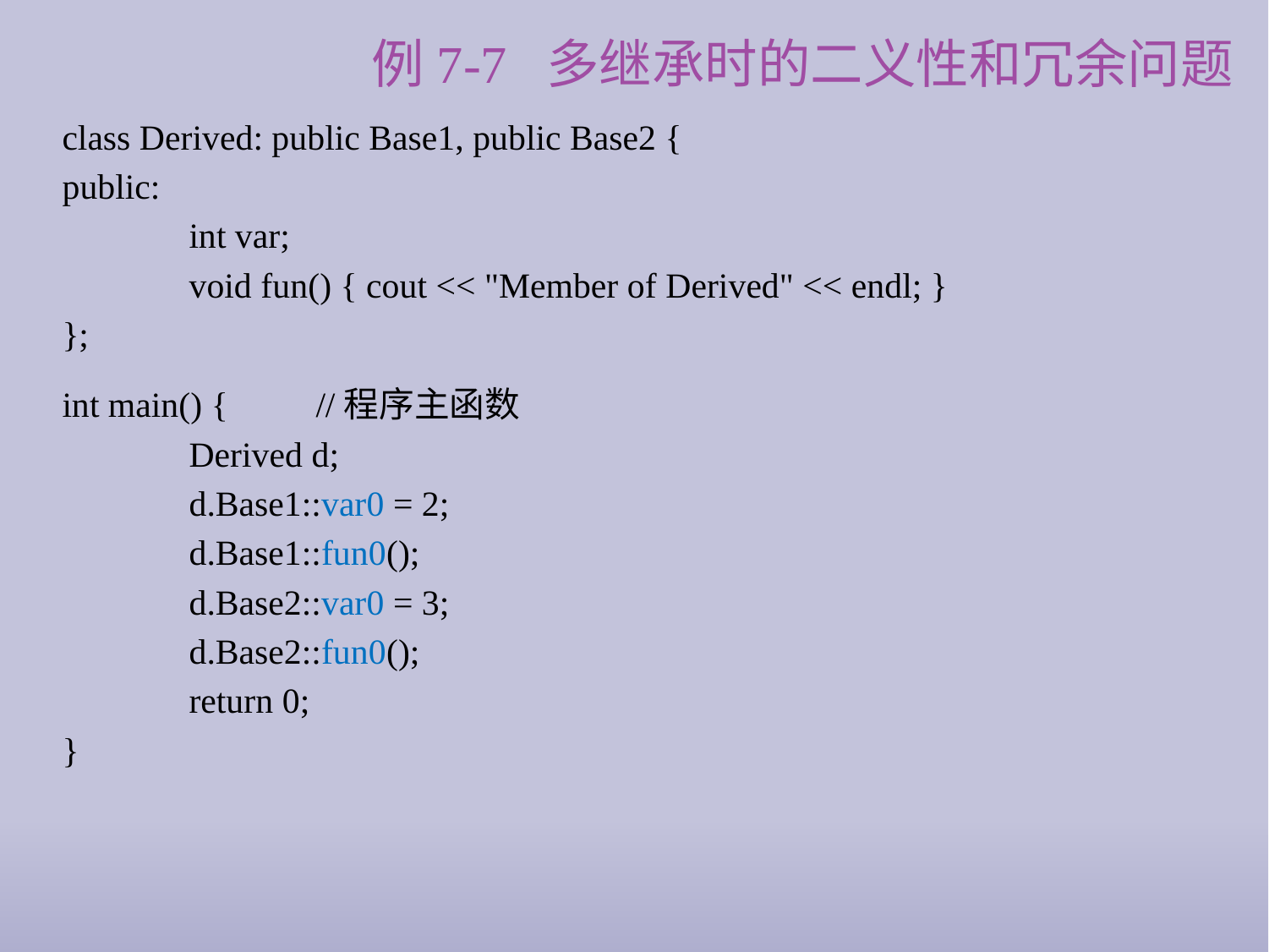

# 例7-7  多继承时的二义性和冗余问题
class Derived: public Base1, public Base2 {
public:
	int var;
	void fun() { cout << "Member of Derived" << endl; }
};

int main() {	//程序主函数
	Derived d;
	d.Base1::var0 = 2;
	d.Base1::fun0();
	d.Base2::var0 = 3;
	d.Base2::fun0();
	return 0;
}